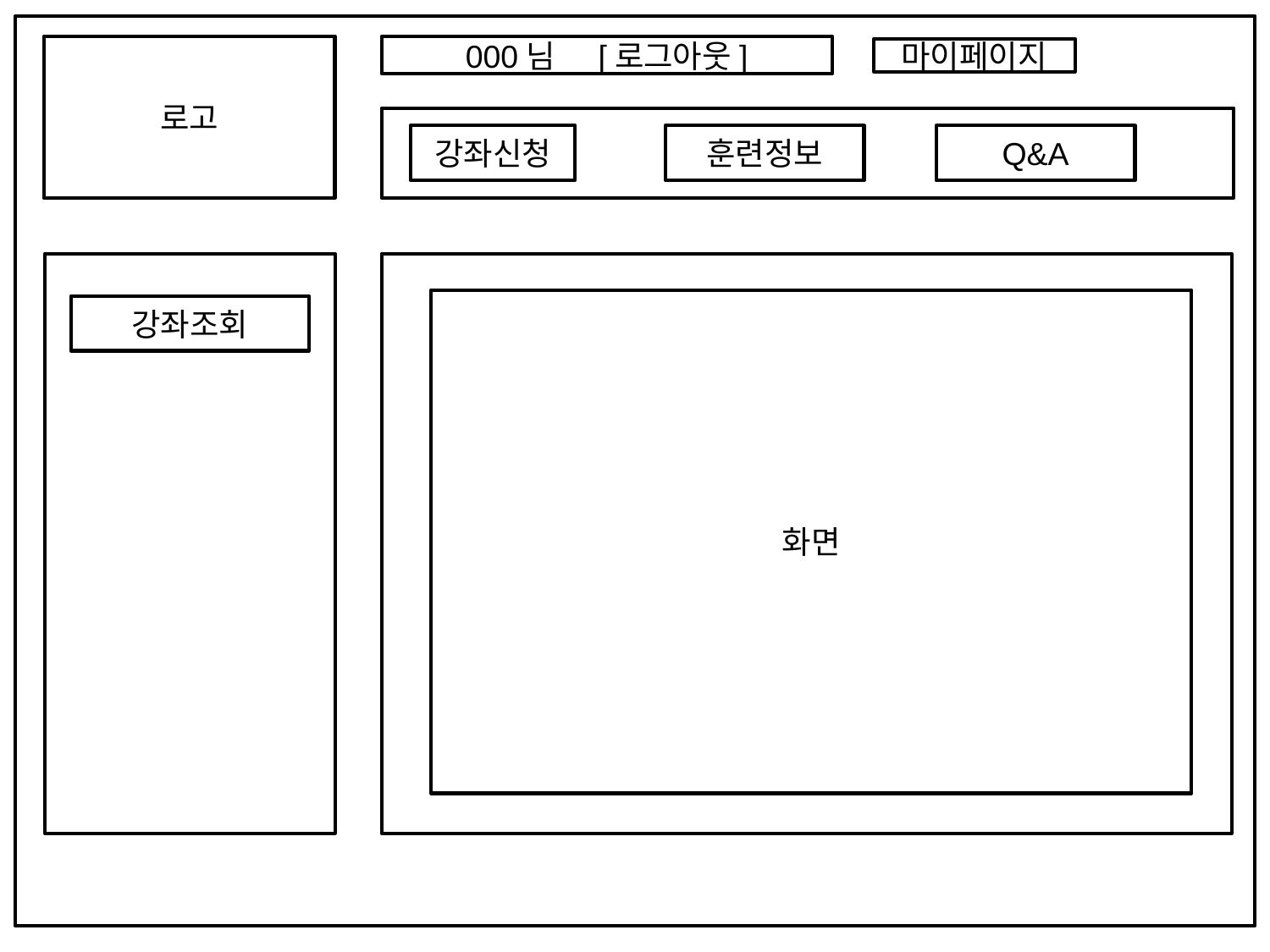

사용자

로고
000님    [로그아웃]
마이페이지
강좌신청

강좌신청
훈련정보
Q&A

화면
강좌조회